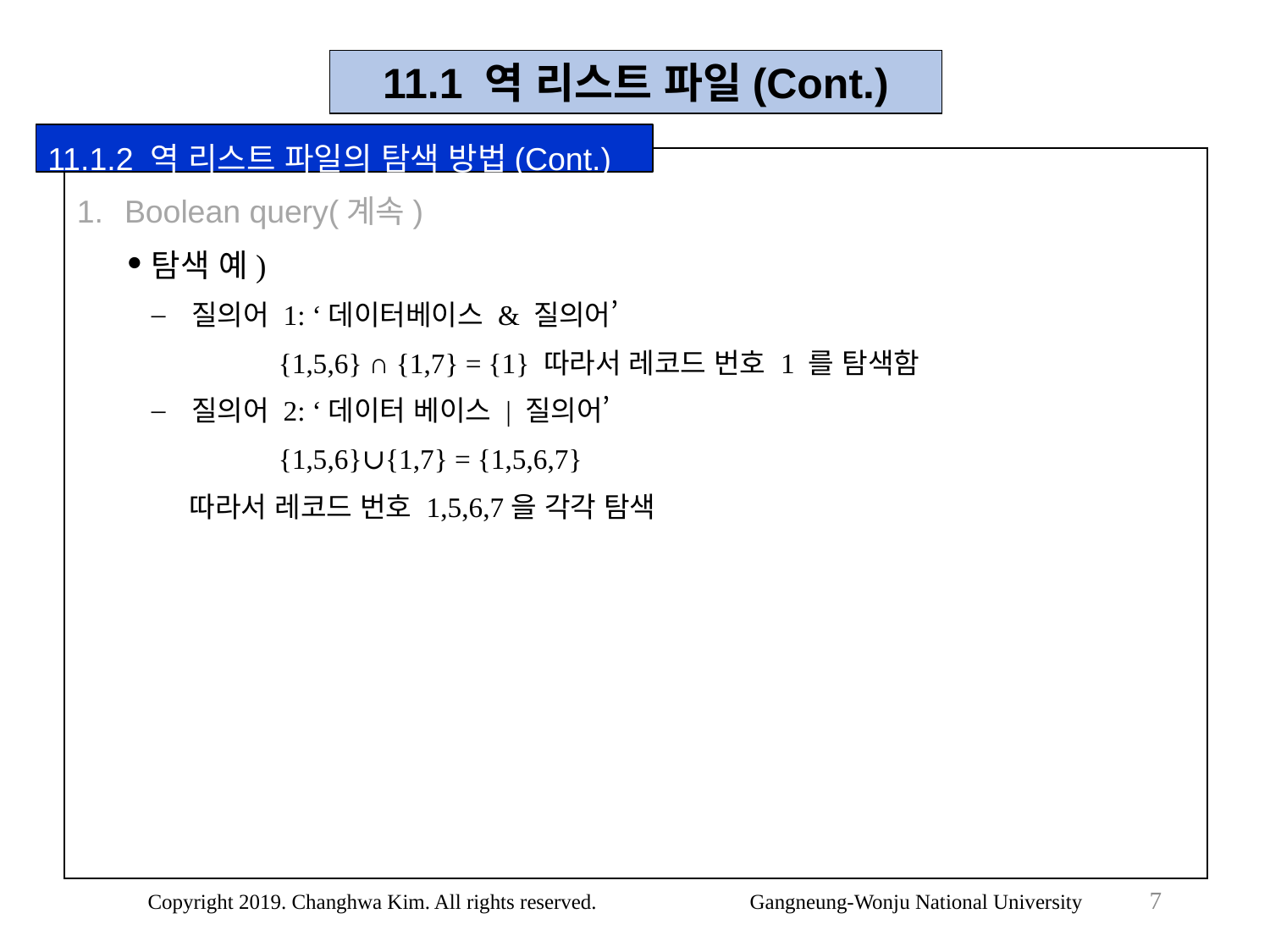

11.1 역 리스트 파일(Cont.)
11.1.2 역 리스트 파일의 탐색 방법(Cont.)

Boolean query(계속)
탐색 예)
질의어 1: ‘데이터베이스 & 질의어’
    	{1,5,6} ∩ {1,7} = {1} 따라서 레코드 번호 1 를 탐색함
질의어 2: ‘데이터 베이스 | 질의어’
	{1,5,6}∪{1,7} = {1,5,6,7}
    따라서 레코드 번호 1,5,6,7을 각각 탐색

7
Copyright 2019. Changhwa Kim. All rights reserved.                             Gangneung-Wonju National University